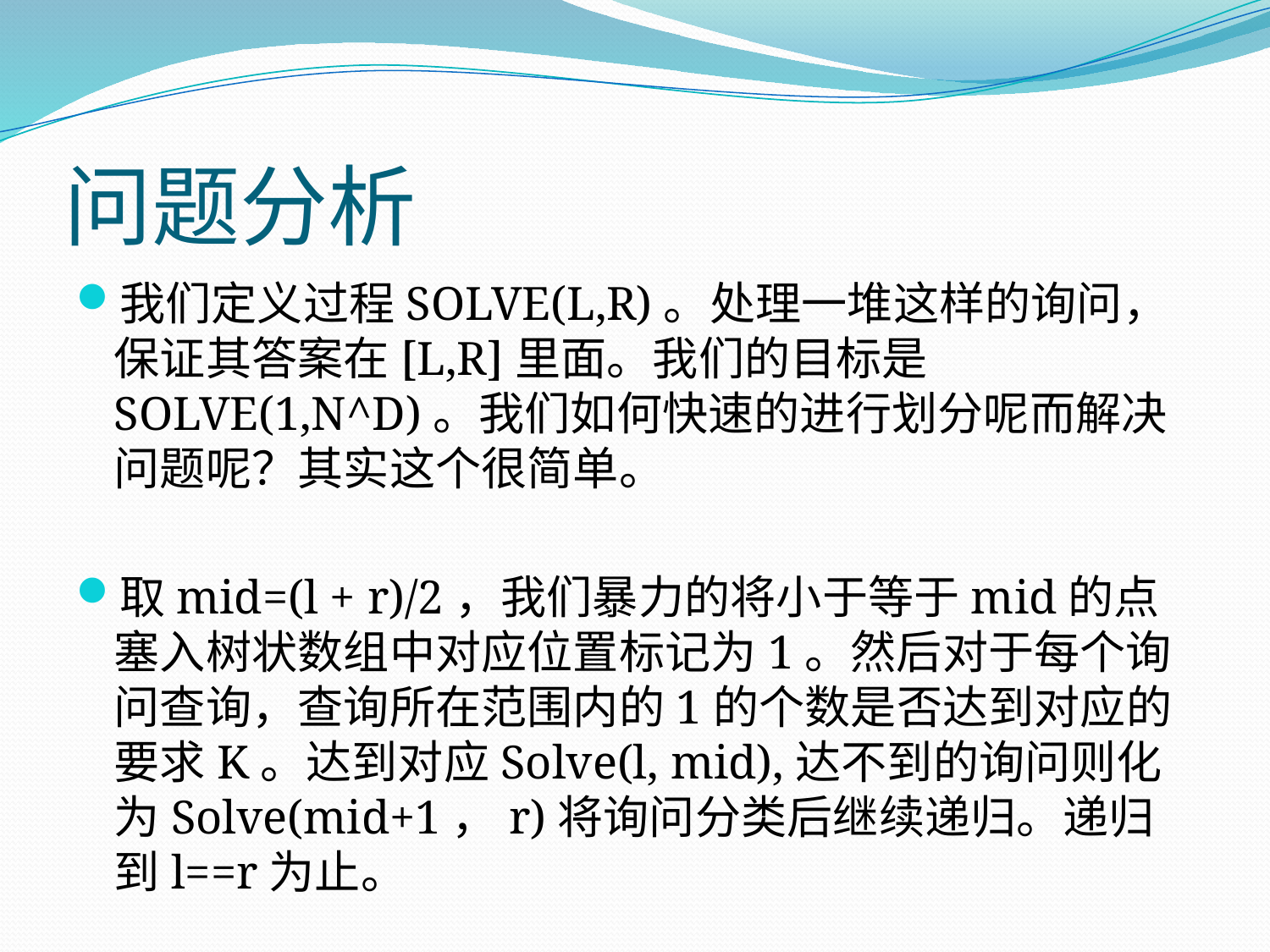

# 问题分析
我们定义过程SOLVE(L,R)。处理一堆这样的询问，保证其答案在[L,R]里面。我们的目标是SOLVE(1,N^D)。我们如何快速的进行划分呢而解决问题呢？其实这个很简单。

取mid=(l + r)/2，我们暴力的将小于等于mid的点塞入树状数组中对应位置标记为1。然后对于每个询问查询，查询所在范围内的1的个数是否达到对应的要求K。达到对应Solve(l, mid),达不到的询问则化为Solve(mid+1，r)将询问分类后继续递归。递归到l==r为止。